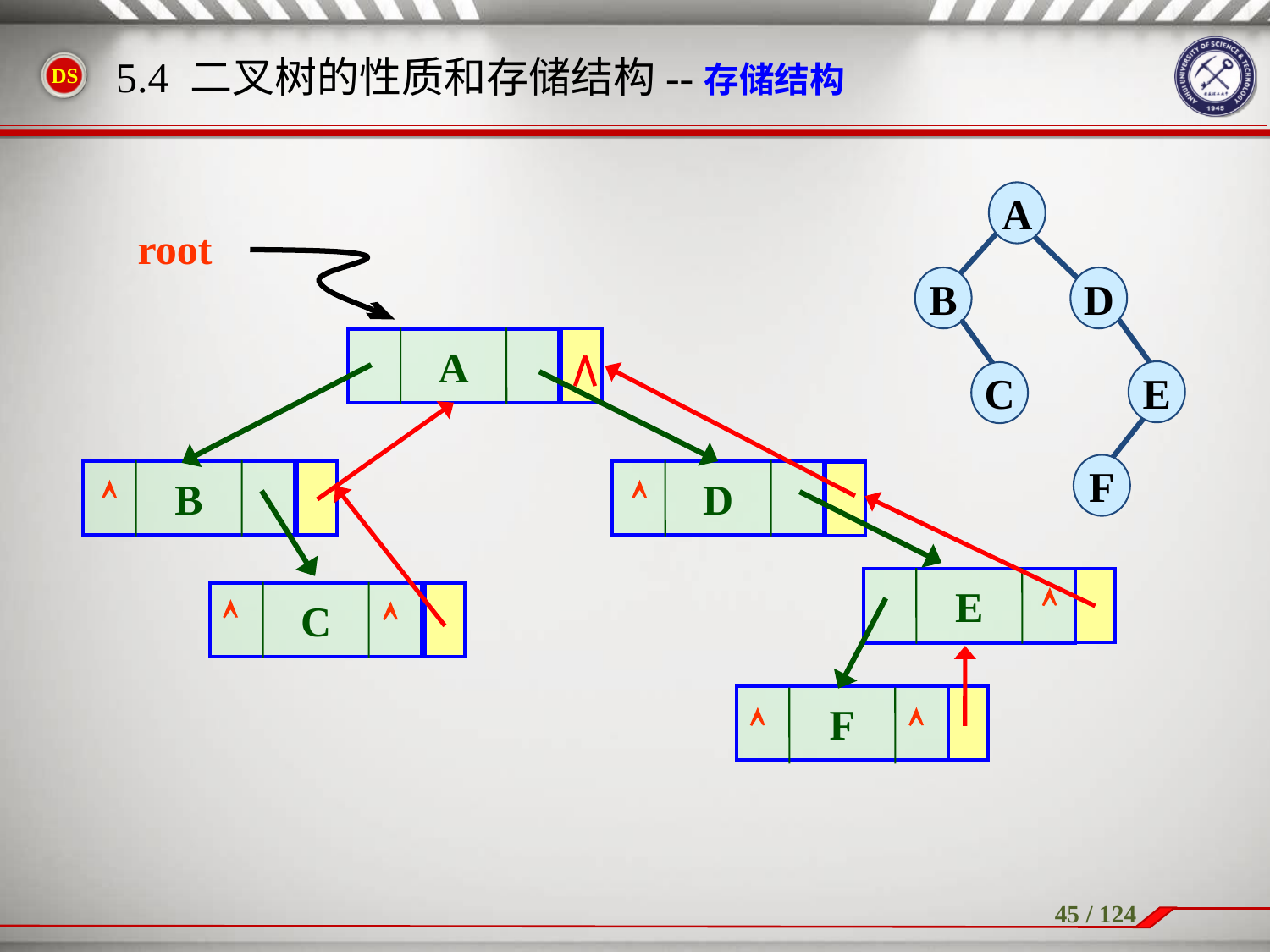

5.4 二叉树的性质和存储结构--存储结构
A

B
D

E
C

F
root

A

B

D

∧
∧

E

∧
C

∧
∧

F

∧
∧